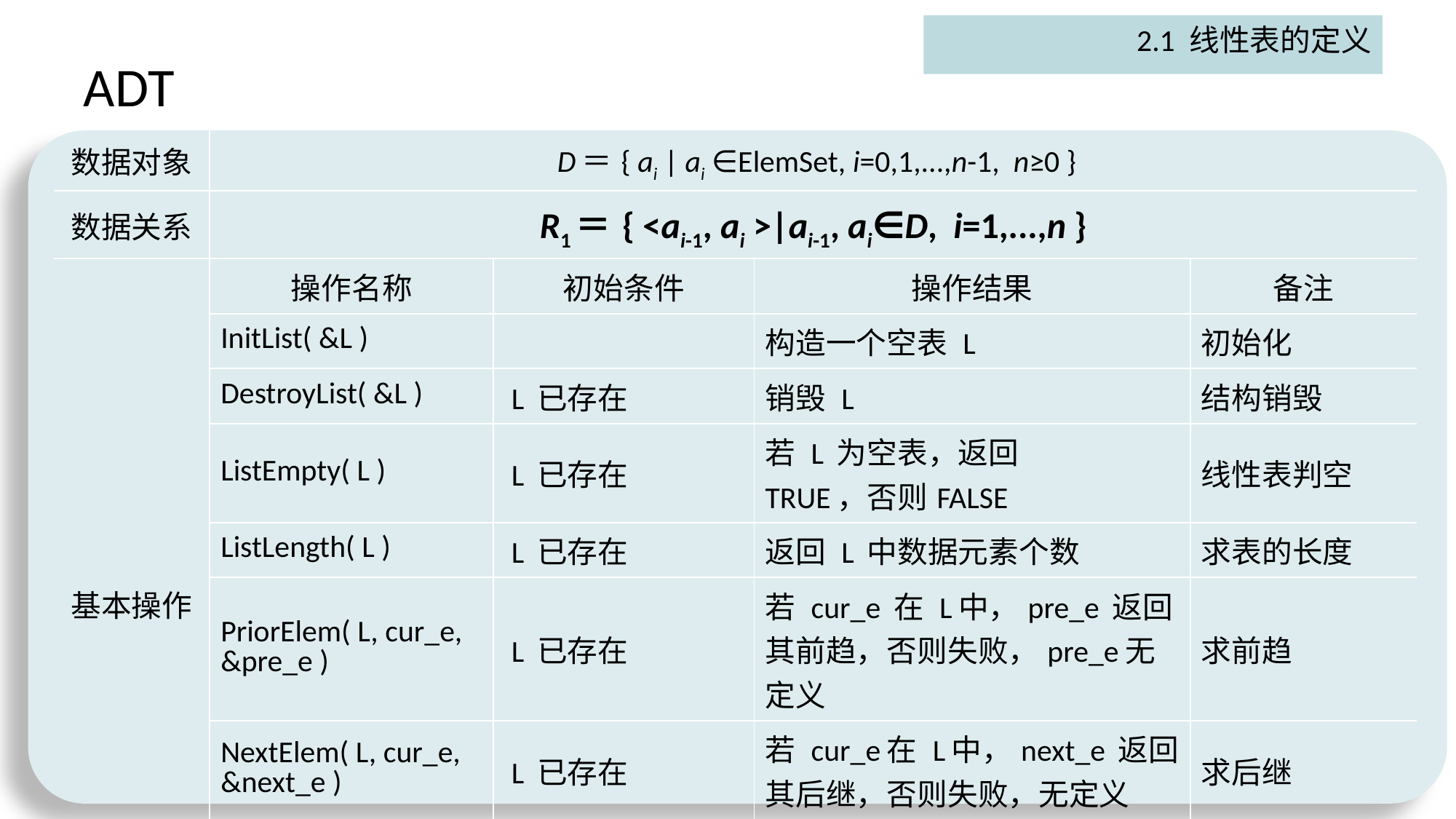

2.1 线性表的定义
# ADT
| 数据对象 | D＝{ ai | ai ∈ElemSet, i=0,1,...,n-1, n≥0 } |  |  |  |
| --- | --- | --- | --- | --- |
| 数据关系 | R1＝{ <ai-1, ai >|ai-1, ai∈D, i=1,...,n } |  |  |  |
| 基本操作 | 操作名称 | 初始条件 | 操作结果 | 备注 |
| 基本操作 | InitList( &L ) |  | 构造一个空表 L | 初始化 |
|  | DestroyList( &L ) | L 已存在 | 销毁 L | 结构销毁 |
|  | ListEmpty( L ) | L 已存在 | 若 L 为空表，返回 TRUE，否则FALSE | 线性表判空 |
|  | ListLength( L ) | L 已存在 | 返回 L 中数据元素个数 | 求表的长度 |
|  | PriorElem( L, cur\_e, &pre\_e ) | L 已存在 | 若 cur\_e 在 L中，pre\_e 返回其前趋，否则失败，pre\_e无定义 | 求前趋 |
|  | NextElem( L, cur\_e, &next\_e ) | L 已存在 | 若 cur\_e在 L中，next\_e 返回其后继，否则失败，无定义 | 求后继 |
|  | GetElem( L, i, &e ) | L 已存在，且 1≤i≤LengthList(L) | e 返回L中第 i 个元素的值 | 求线性表中某个数据元素 |